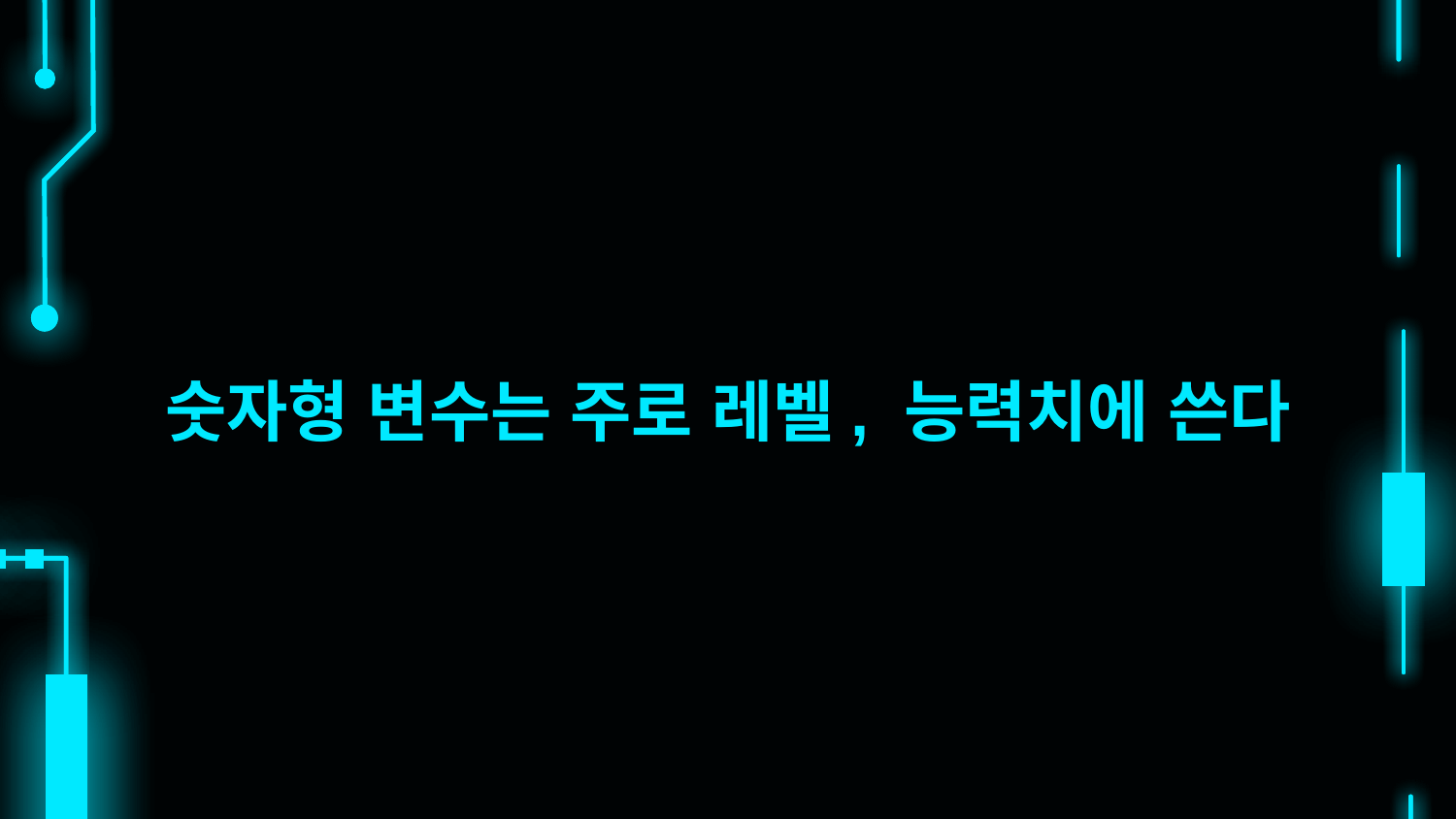

# 숫자형 변수는 주로 레벨, 능력치에 쓴다